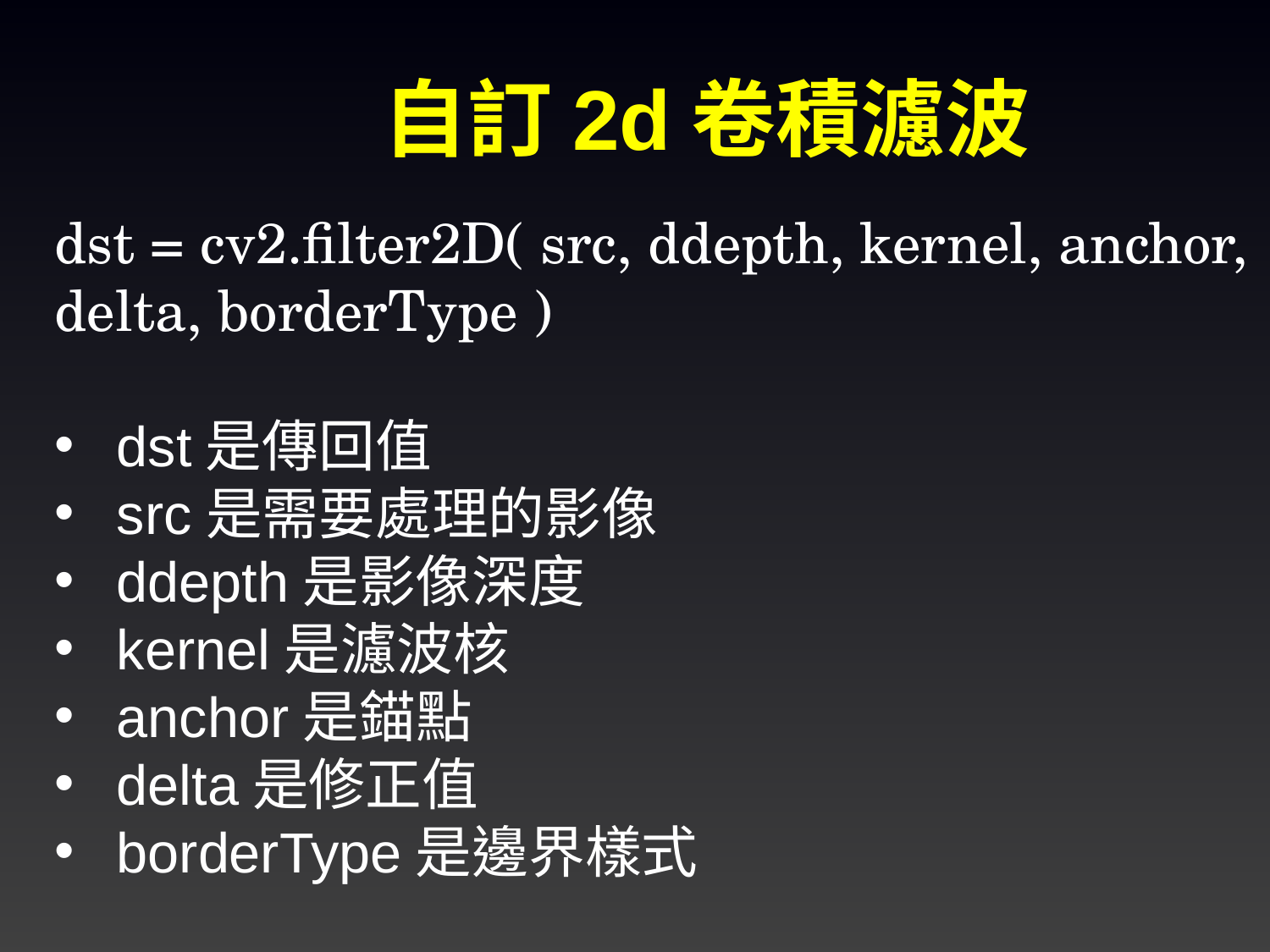

自訂2d卷積濾波
dst = cv2.filter2D( src, ddepth, kernel, anchor, delta, borderType )

dst是傳回值
src是需要處理的影像
ddepth是影像深度
kernel是濾波核
anchor是錨點
delta是修正值
borderType是邊界樣式